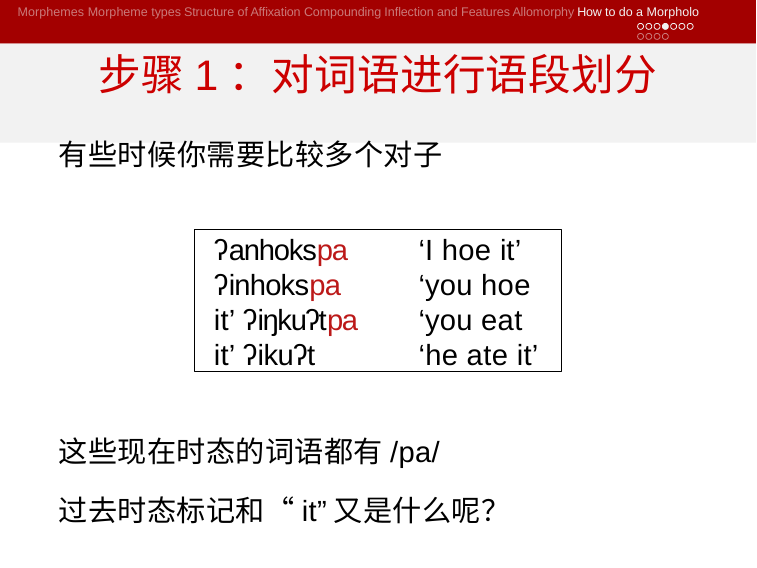

Morphemes Morpheme types Structure of Affixation Compounding Inflection and Features Allomorphy How to do a Morpholo
# 步骤1：对词语进行语段划分
有些时候你需要比较多个对子
ʔanhokspa	‘I hoe it’ ʔinhokspa	‘you hoe it’ ʔiŋkuʔtpa	‘you eat it’ ʔikuʔt	‘he ate it’
这些现在时态的词语都有/pa/
过去时态标记和“it”又是什么呢？